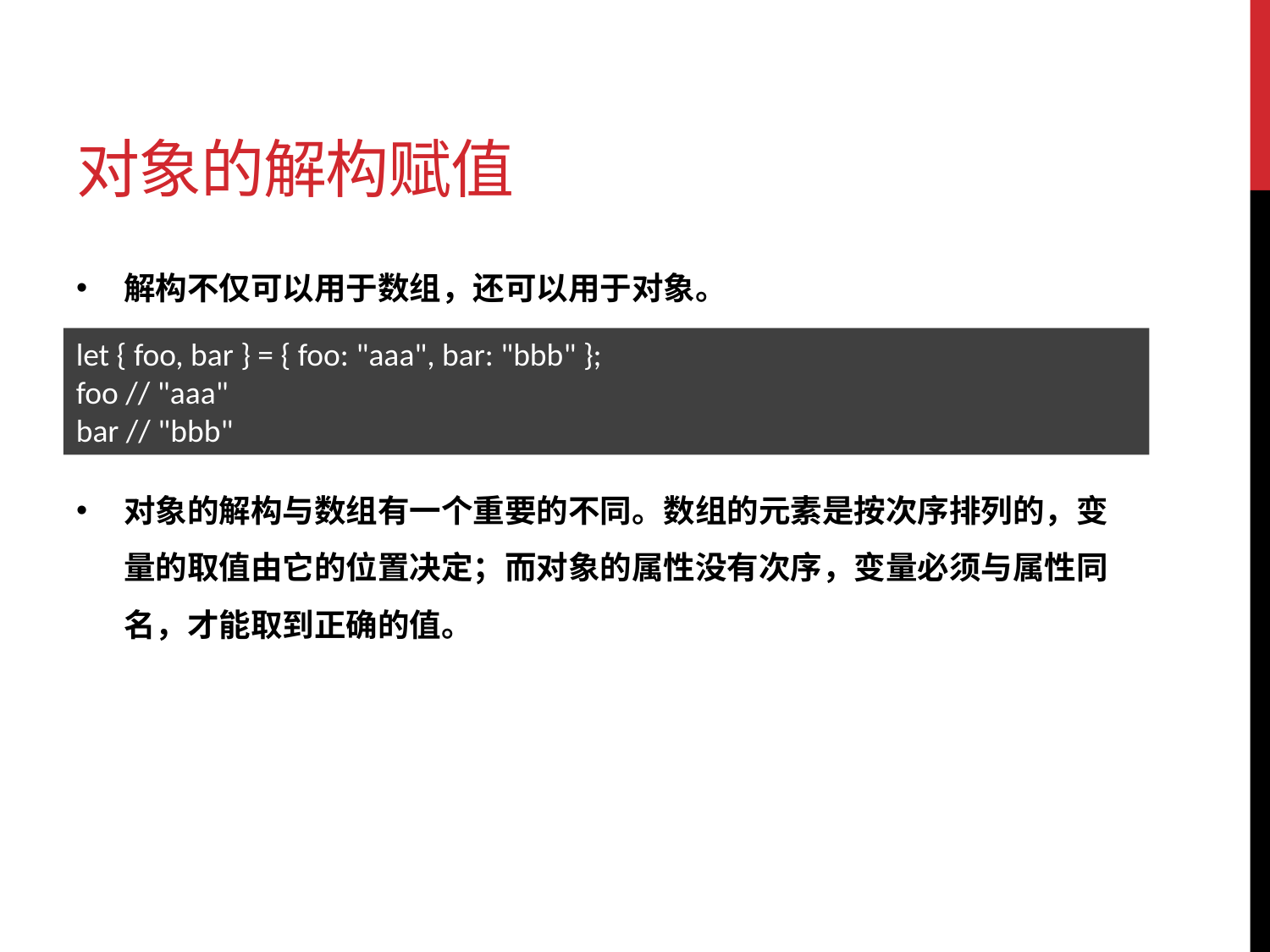

# 对象的解构赋值
解构不仅可以用于数组，还可以用于对象。

对象的解构与数组有一个重要的不同。数组的元素是按次序排列的，变量的取值由它的位置决定；而对象的属性没有次序，变量必须与属性同名，才能取到正确的值。

let { foo, bar } = { foo: "aaa", bar: "bbb" };
foo // "aaa"
bar // "bbb"